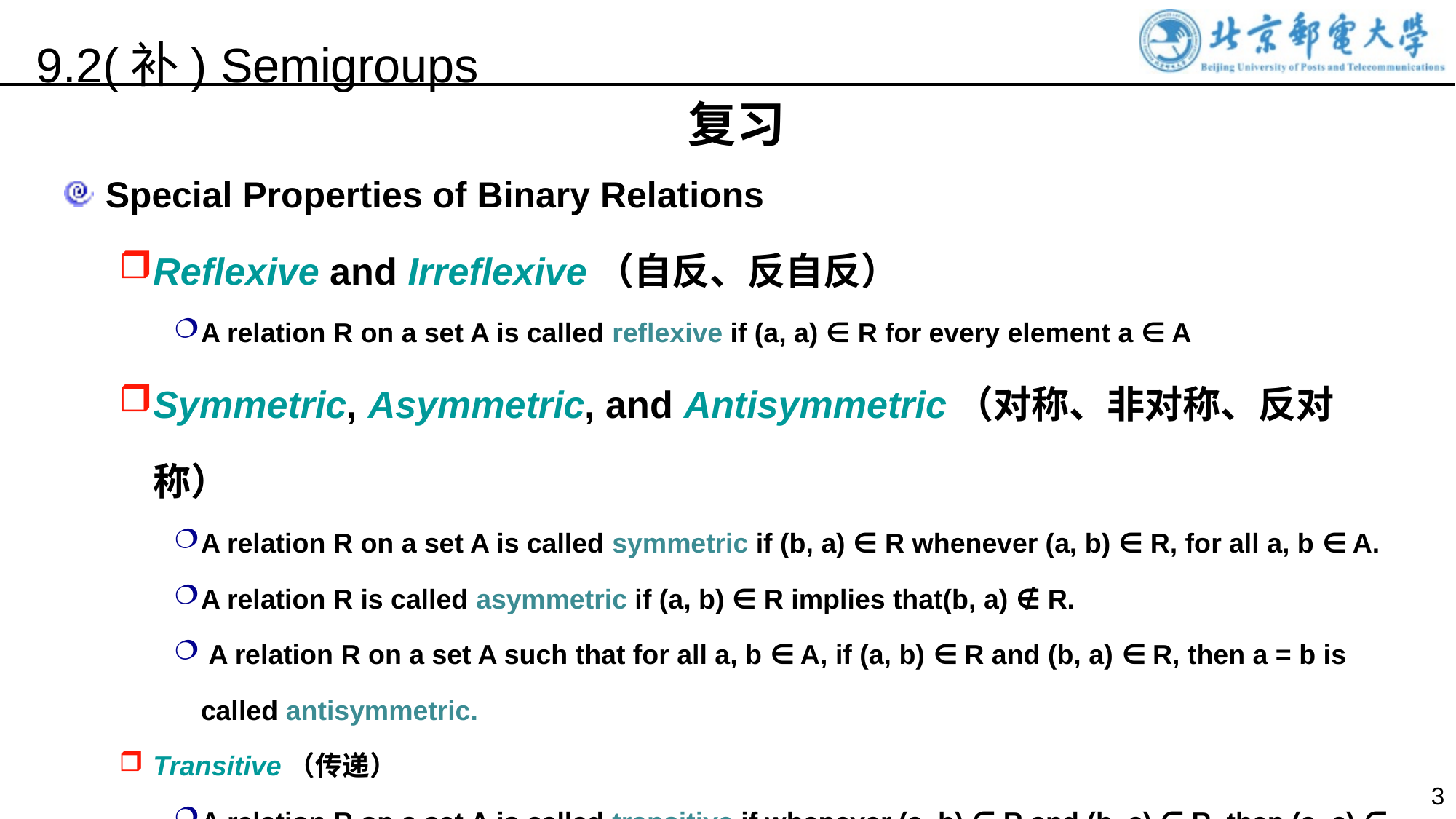

9.2(补) Semigroups
复习
Special Properties of Binary Relations
Reflexive and Irreflexive（自反、反自反）
A relation R on a set A is called reflexive if (a, a) ∈ R for every element a ∈ A
Symmetric, Asymmetric, and Antisymmetric（对称、非对称、反对称）
A relation R on a set A is called symmetric if (b, a) ∈ R whenever (a, b) ∈ R, for all a, b ∈ A.
A relation R is called asymmetric if (a, b) ∈ R implies that(b, a) ∉ R.
 A relation R on a set A such that for all a, b ∈ A, if (a, b) ∈ R and (b, a) ∈ R, then a = b is called antisymmetric.
Transitive（传递）
A relation R on a set A is called transitive if whenever (a, b) ∈ R and (b, c) ∈ R, then (a, c) ∈ R, for all a, b, c ∈ A